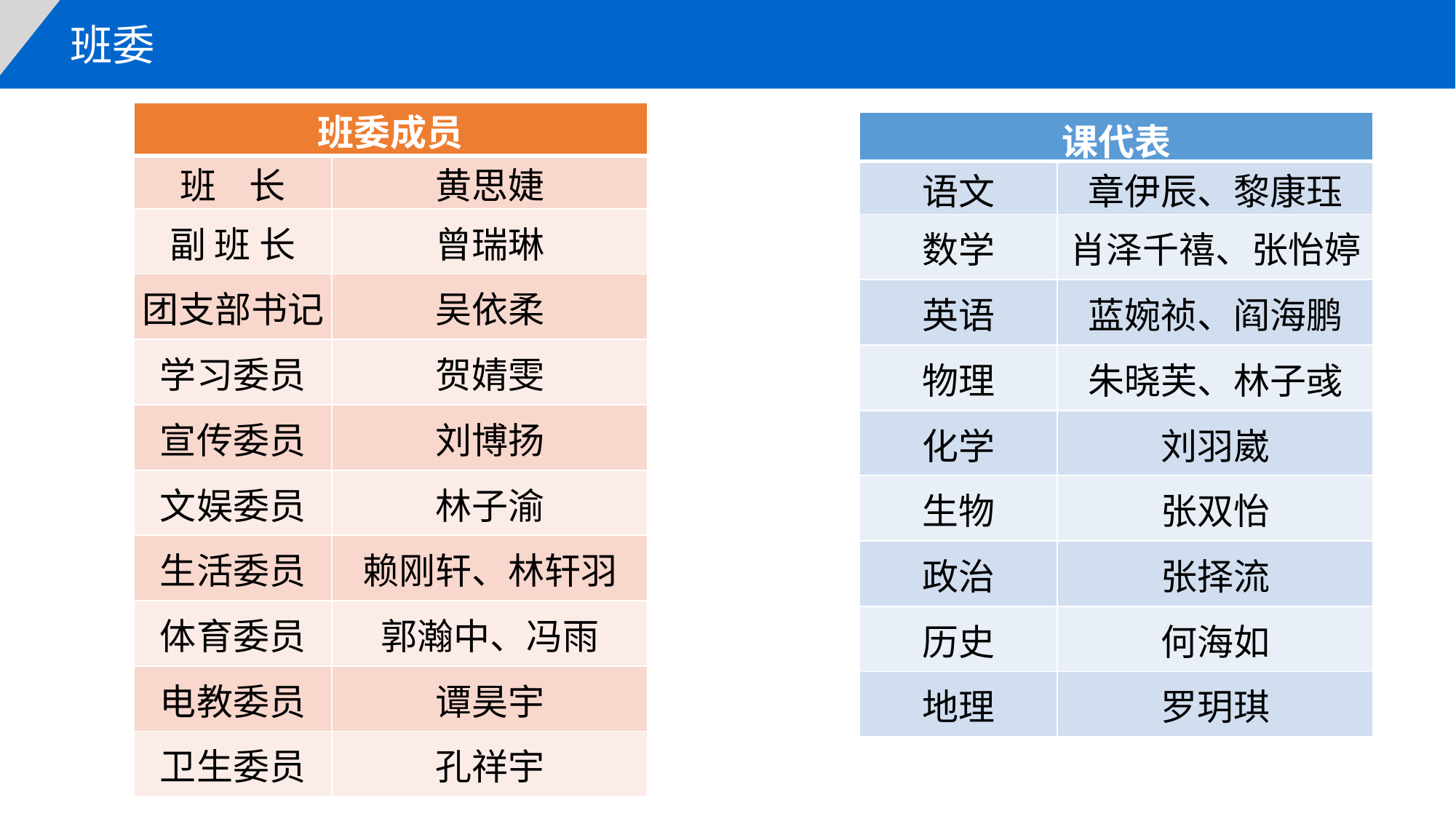

班委
| 班委成员 |  |
| --- | --- |
| 班 长 | 黄思婕 |
| 副 班 长 | 曾瑞琳 |
| 团支部书记 | 吴依柔 |
| 学习委员 | 贺婧雯 |
| 宣传委员 | 刘博扬 |
| 文娱委员 | 林子渝 |
| 生活委员 | 赖刚轩、林轩羽 |
| 体育委员 | 郭瀚中、冯雨 |
| 电教委员 | 谭昊宇 |
| 卫生委员 | 孔祥宇 |
| 课代表 |  |
| --- | --- |
| 语文 | 章伊辰、黎康珏 |
| 数学 | 肖泽千禧、张怡婷 |
| 英语 | 蓝婉祯、阎海鹏 |
| 物理 | 朱晓芙、林子彧 |
| 化学 | 刘羽崴 |
| 生物 | 张双怡 |
| 政治 | 张择流 |
| 历史 | 何海如 |
| 地理 | 罗玥琪 |